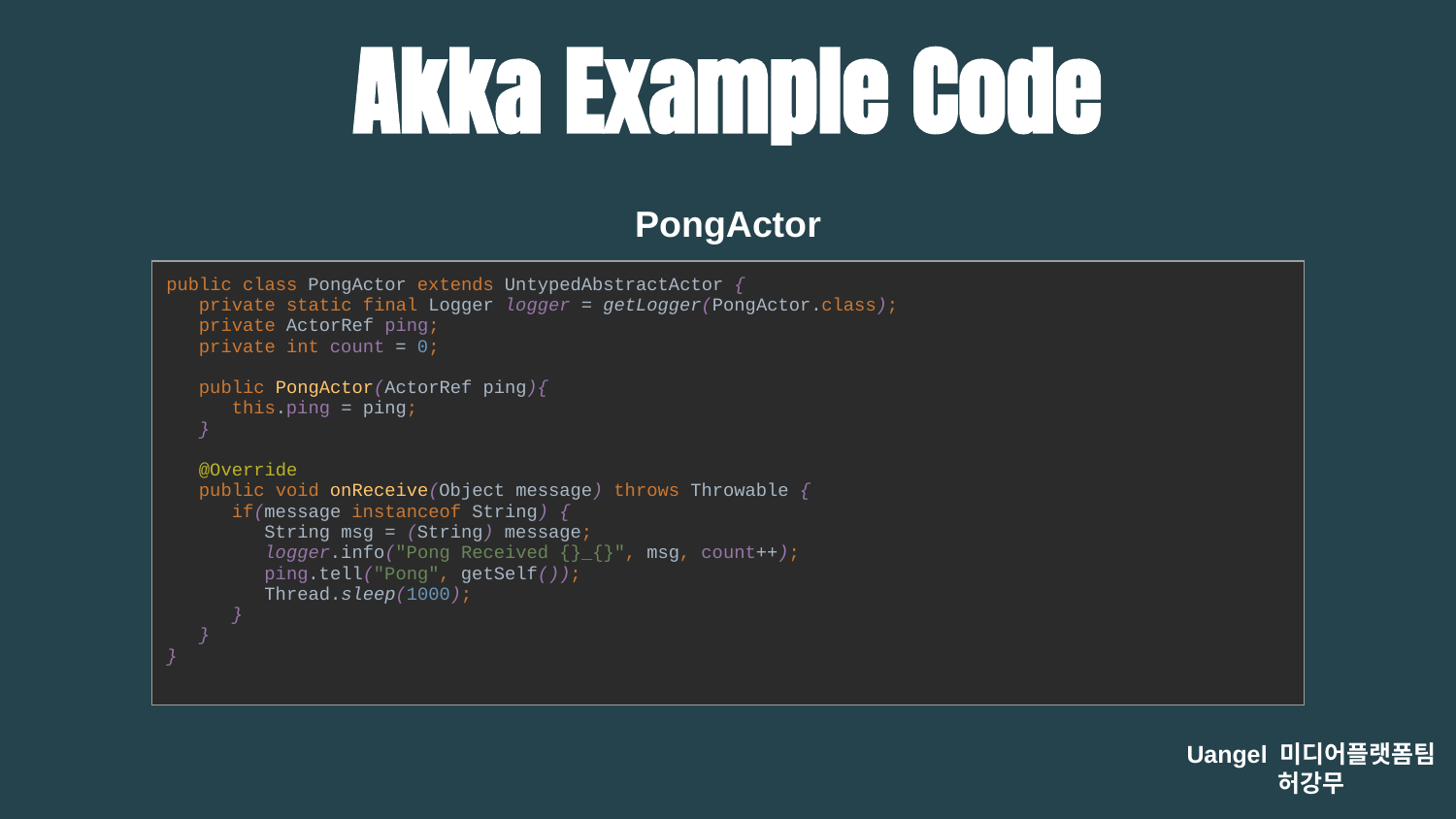

Akka Example Code
PongActor

| public class PongActor extends UntypedAbstractActor { private static final Logger logger = getLogger(PongActor.class); private ActorRef ping; private int count = 0; public PongActor(ActorRef ping){ this.ping = ping; } @Override public void onReceive(Object message) throws Throwable { if(message instanceof String) { String msg = (String) message; logger.info("Pong Received {}\_{}", msg, count++); ping.tell("Pong", getSelf()); Thread.sleep(1000); } } } |
| --- |
Uangel 미디어플랫폼팀
허강무